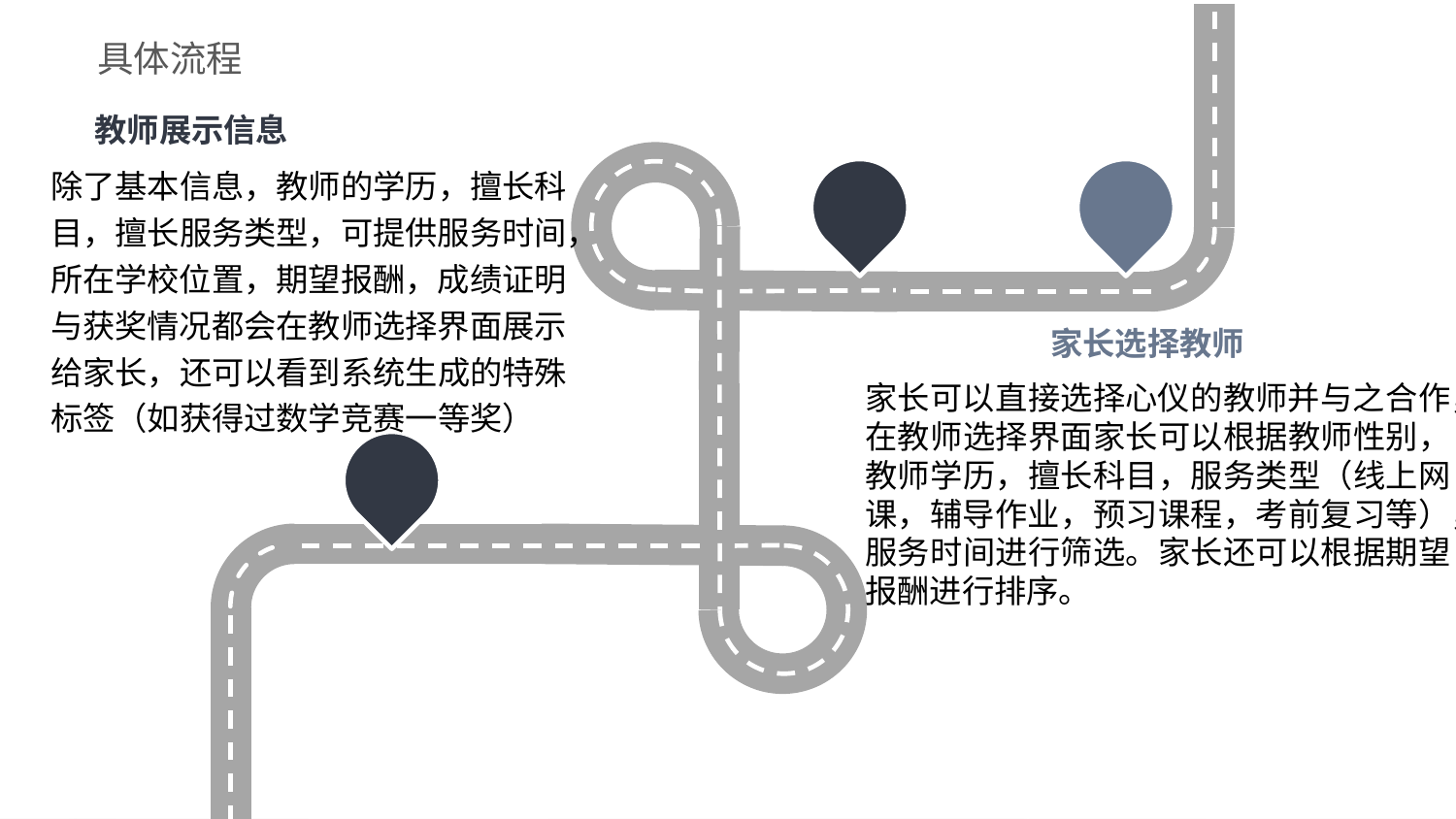

具体流程
教师展示信息
除了基本信息，教师的学历，擅长科目，擅长服务类型，可提供服务时间，所在学校位置，期望报酬，成绩证明与获奖情况都会在教师选择界面展示给家长，还可以看到系统生成的特殊标签（如获得过数学竞赛一等奖）

家长选择教师
家长可以直接选择心仪的教师并与之合作，在教师选择界面家长可以根据教师性别，教师学历，擅长科目，服务类型（线上网课，辅导作业，预习课程，考前复习等），服务时间进行筛选。家长还可以根据期望报酬进行排序。